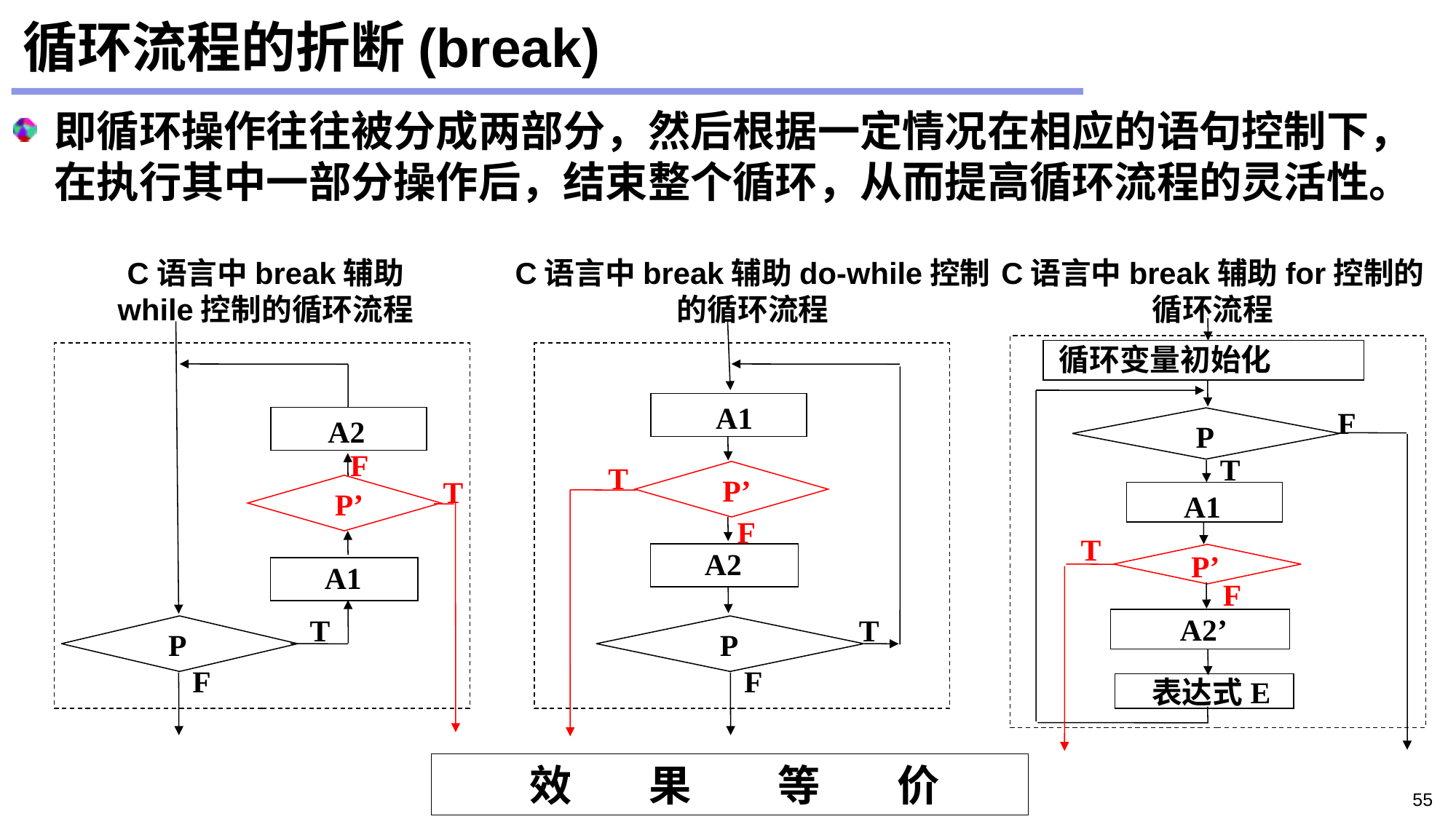

# 循环流程的折断(break)
即循环操作往往被分成两部分，然后根据一定情况在相应的语句控制下，在执行其中一部分操作后，结束整个循环，从而提高循环流程的灵活性。

C语言中break辅助
while控制的循环流程
C语言中break辅助do-while控制的循环流程
C语言中break辅助for控制的循环流程

循环变量初始化

F

         P

T

    A1

T

        P’

F

       A2’

  表达式E

    A2
F

T

          P’

     A1

T

         P

F

     A1

T

           P’

F

     A2

T

         P

F

        效        果         等        价
55